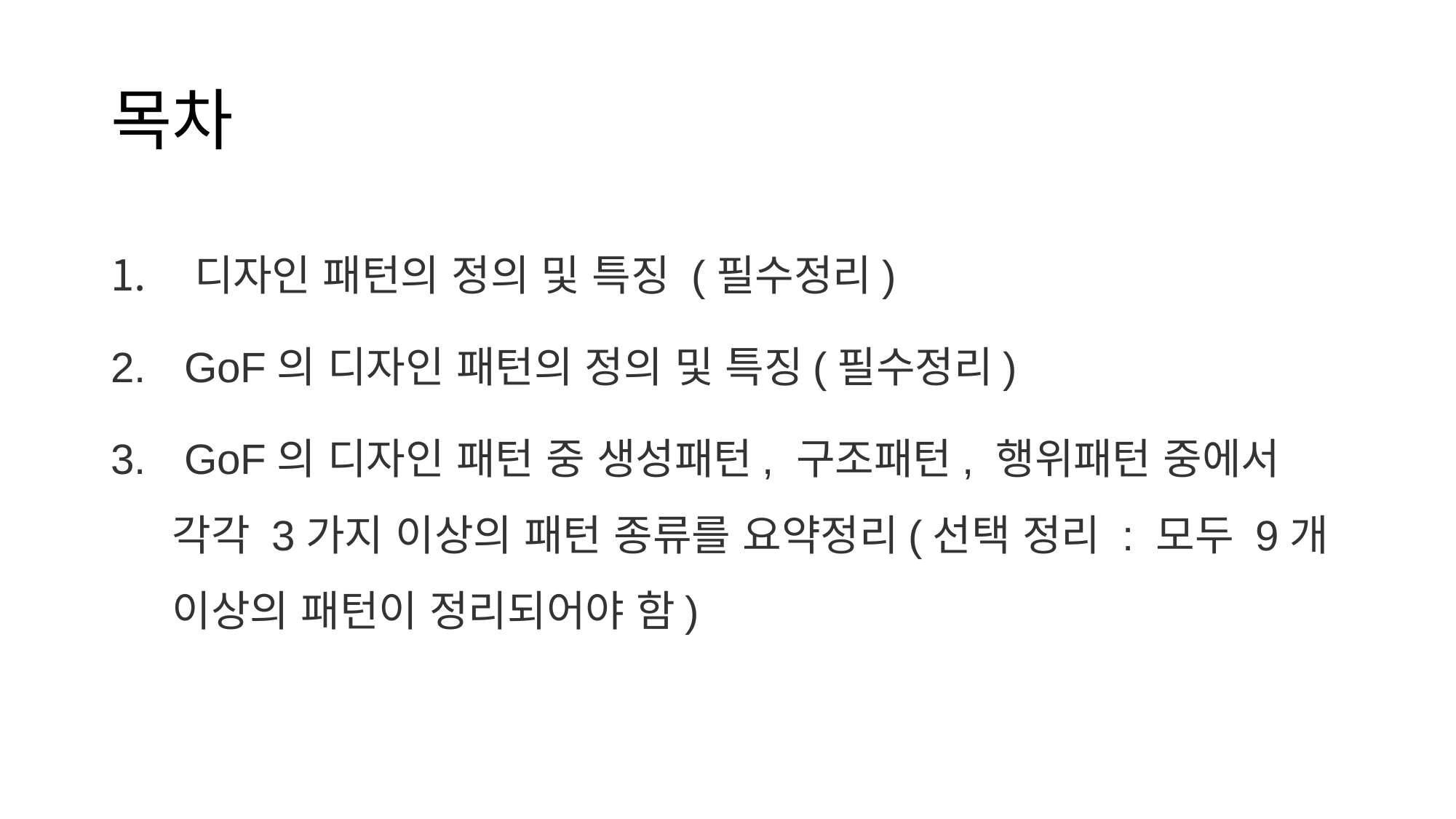

# 목차
 디자인 패턴의 정의 및 특징 (필수정리)
 GoF의 디자인 패턴의 정의 및 특징(필수정리)
 GoF의 디자인 패턴 중 생성패턴, 구조패턴, 행위패턴 중에서 각각 3가지 이상의 패턴 종류를 요약정리(선택 정리 : 모두 9개 이상의 패턴이 정리되어야 함)